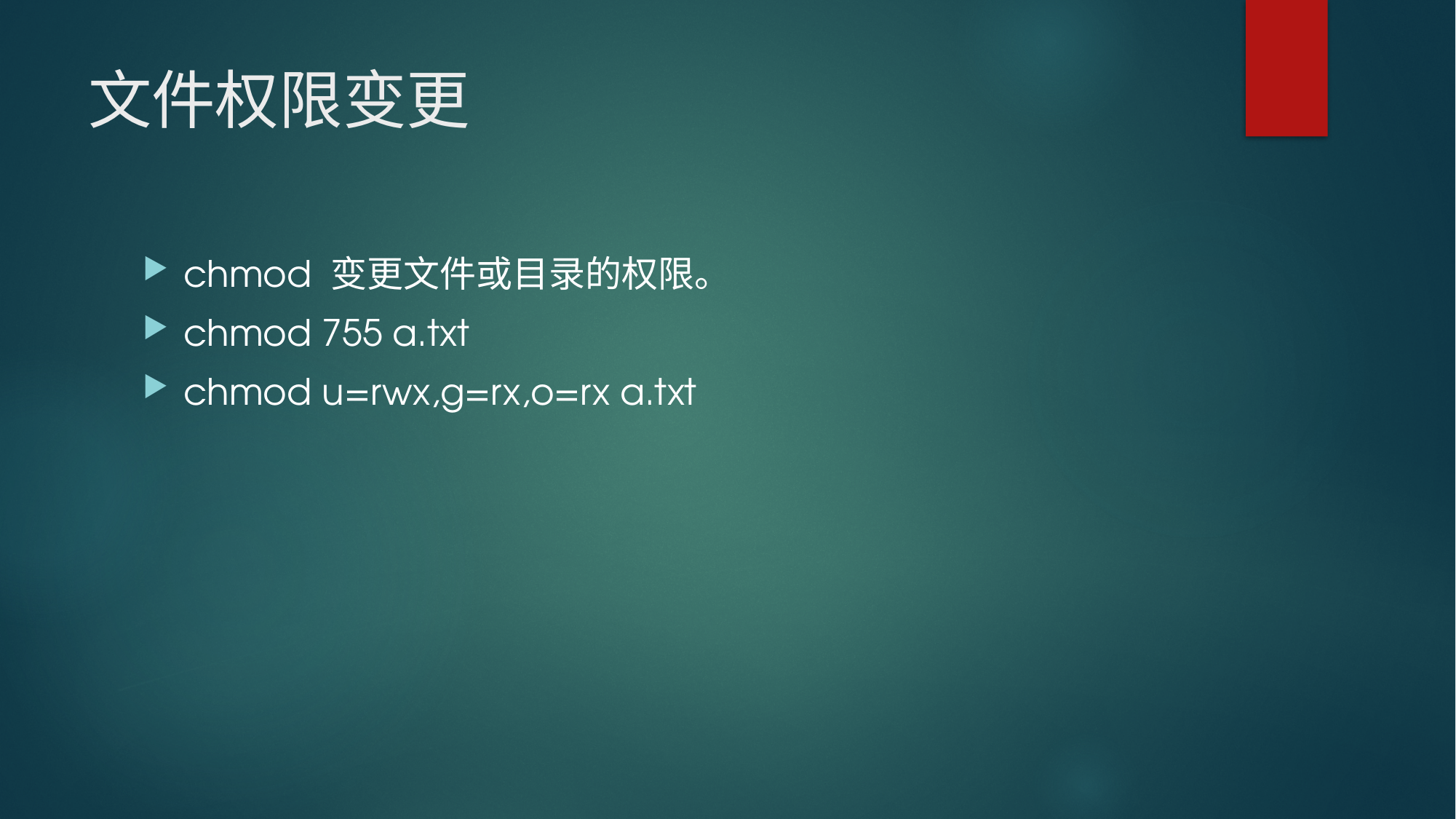

# 文件权限变更
chmod 变更文件或目录的权限。
chmod 755 a.txt
chmod u=rwx,g=rx,o=rx a.txt